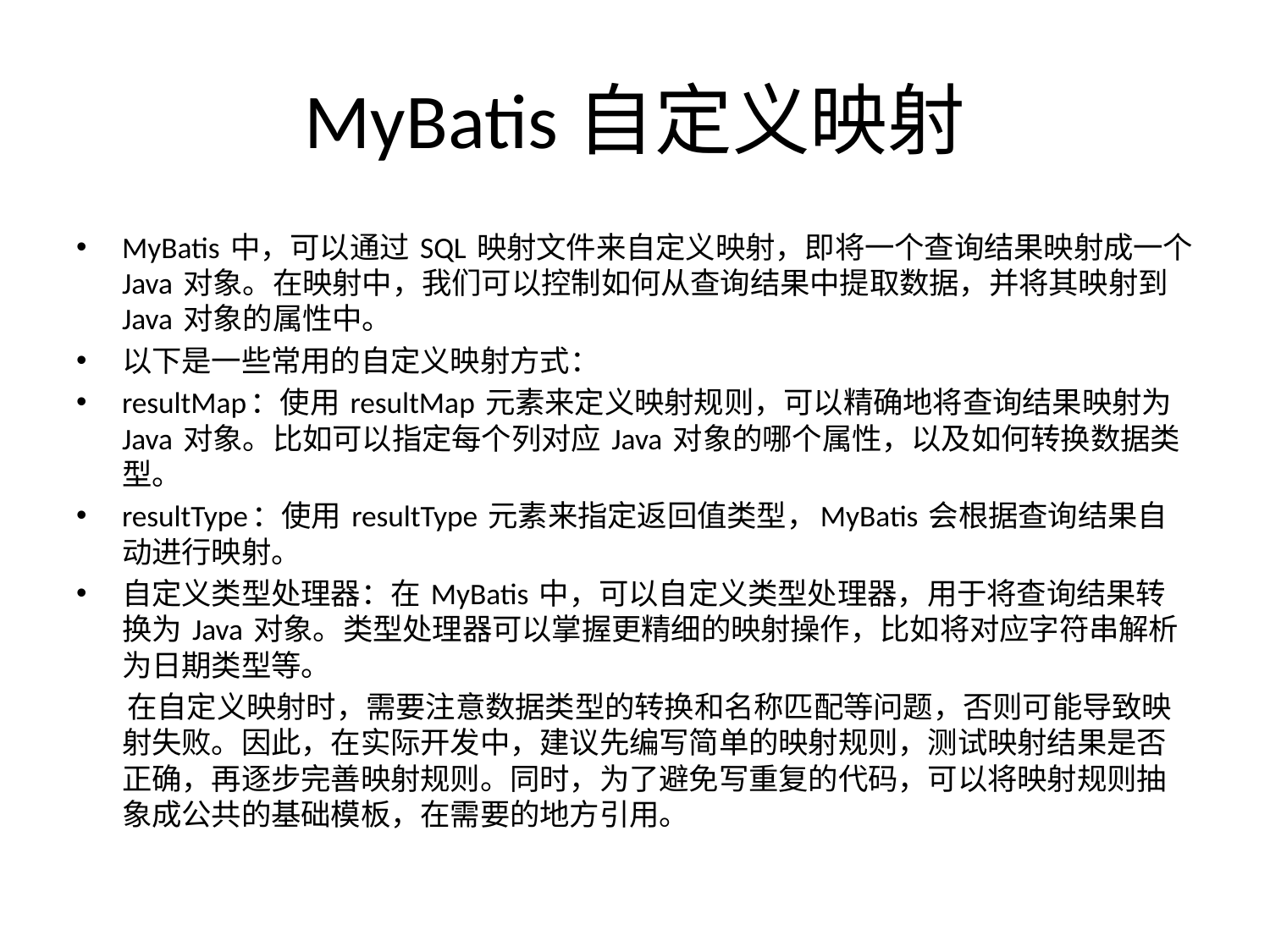

# MyBatis自定义映射
MyBatis 中，可以通过 SQL 映射文件来自定义映射，即将一个查询结果映射成一个 Java 对象。在映射中，我们可以控制如何从查询结果中提取数据，并将其映射到 Java 对象的属性中。
以下是一些常用的自定义映射方式：
resultMap：使用 resultMap 元素来定义映射规则，可以精确地将查询结果映射为 Java 对象。比如可以指定每个列对应 Java 对象的哪个属性，以及如何转换数据类型。
resultType：使用 resultType 元素来指定返回值类型，MyBatis 会根据查询结果自动进行映射。
自定义类型处理器：在 MyBatis 中，可以自定义类型处理器，用于将查询结果转换为 Java 对象。类型处理器可以掌握更精细的映射操作，比如将对应字符串解析为日期类型等。
       在自定义映射时，需要注意数据类型的转换和名称匹配等问题，否则可能导致映射失败。因此，在实际开发中，建议先编写简单的映射规则，测试映射结果是否正确，再逐步完善映射规则。同时，为了避免写重复的代码，可以将映射规则抽象成公共的基础模板，在需要的地方引用。